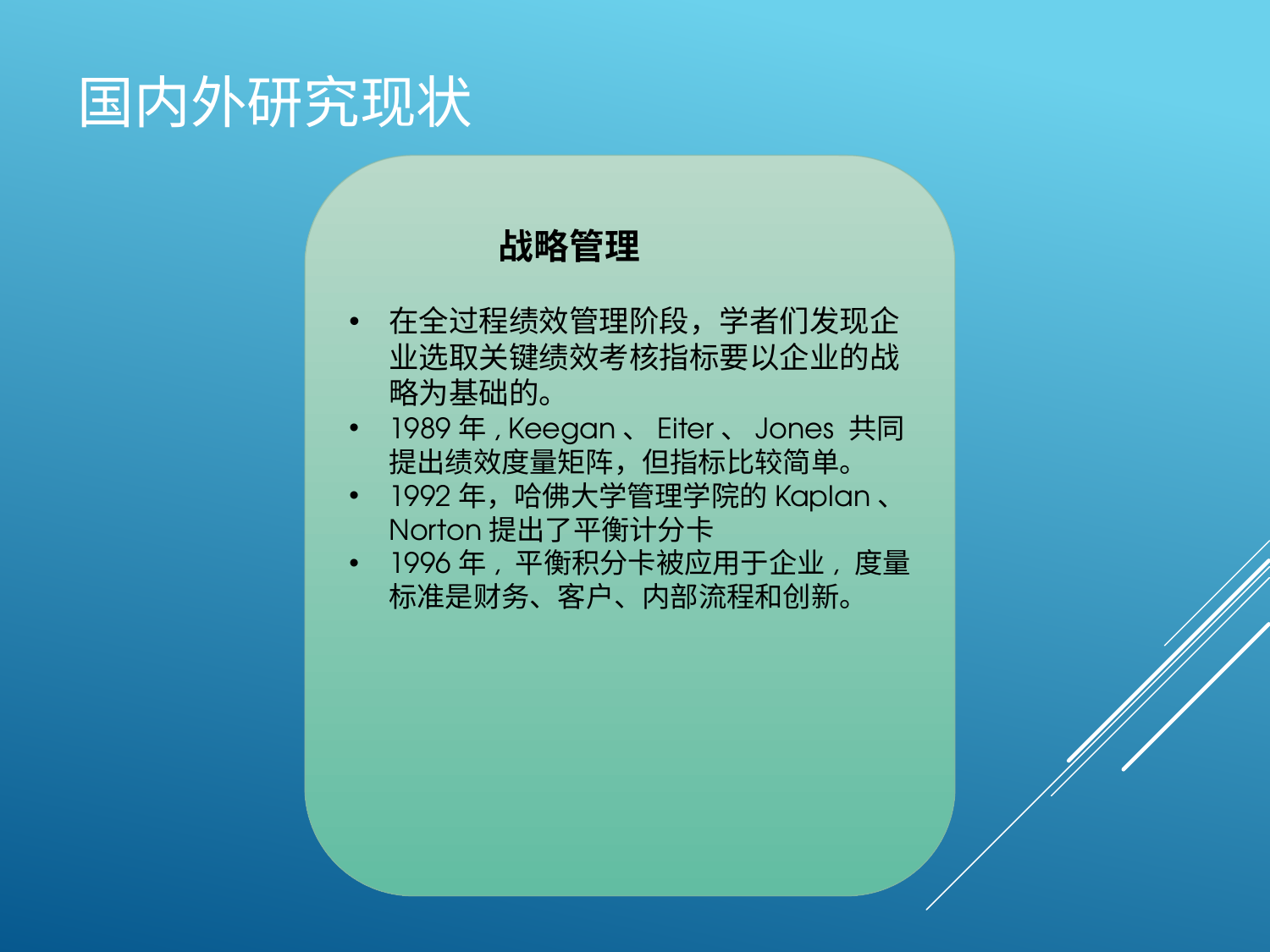

# 国内外研究现状

                     战略管理

在全过程绩效管理阶段，学者们发现企业选取关键绩效考核指标要以企业的战略为基础的。
1989年, Keegan、Eiter、Jones 共同提出绩效度量矩阵，但指标比较简单。
1992年，哈佛大学管理学院的Kaplan、Norton提出了平衡计分卡
1996年, 平衡积分卡被应用于企业, 度量标准是财务、客户、内部流程和创新。